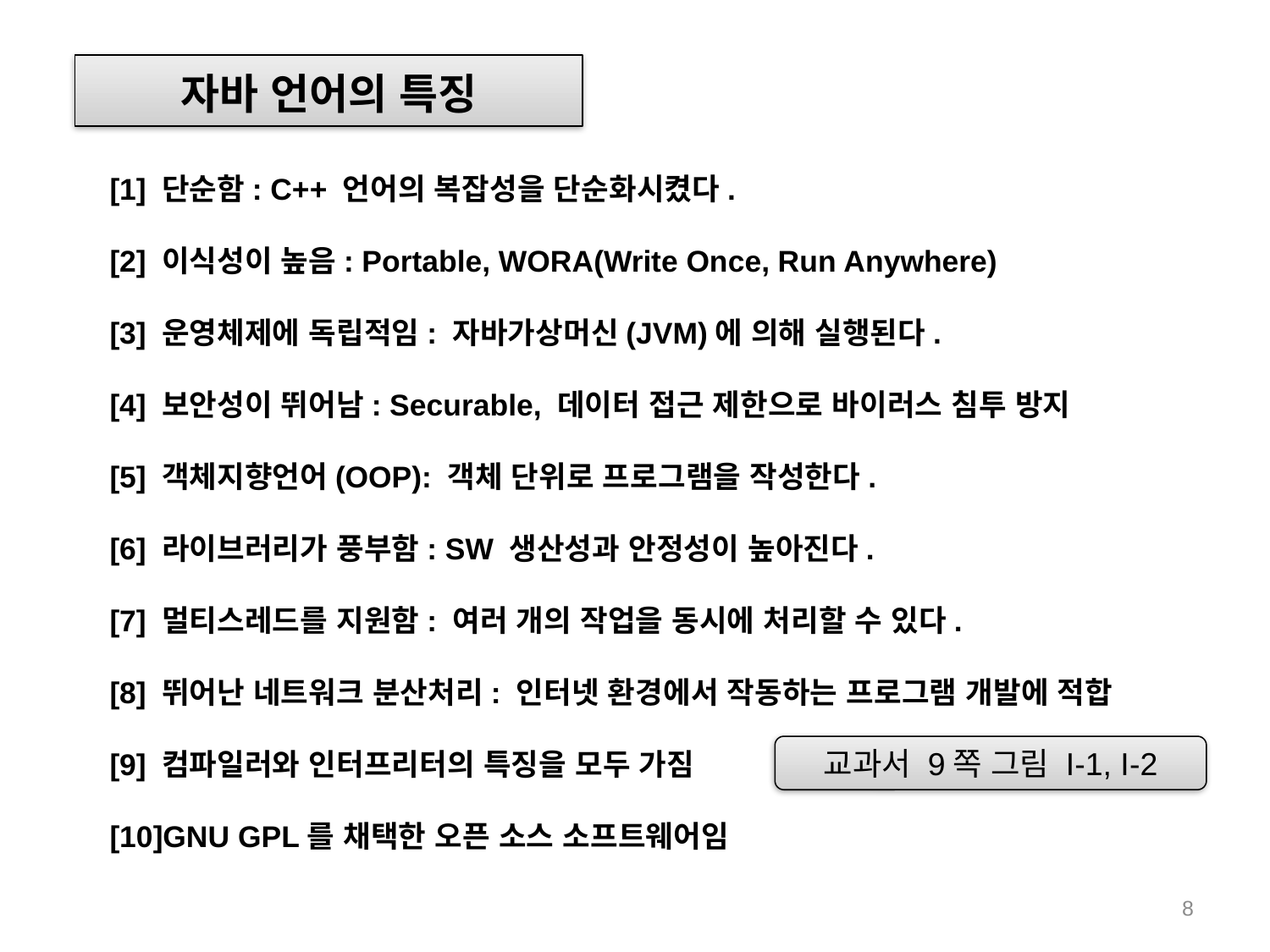

자바 언어의 특징
[1] 단순함: C++ 언어의 복잡성을 단순화시켰다.

[2] 이식성이 높음: Portable, WORA(Write Once, Run Anywhere)

[3] 운영체제에 독립적임: 자바가상머신(JVM)에 의해 실행된다.

[4] 보안성이 뛰어남: Securable, 데이터 접근 제한으로 바이러스 침투 방지

[5] 객체지향언어(OOP): 객체 단위로 프로그램을 작성한다.

[6] 라이브러리가 풍부함: SW 생산성과 안정성이 높아진다.

[7] 멀티스레드를 지원함: 여러 개의 작업을 동시에 처리할 수 있다.

[8] 뛰어난 네트워크 분산처리: 인터넷 환경에서 작동하는 프로그램 개발에 적합

[9] 컴파일러와 인터프리터의 특징을 모두 가짐

[10]GNU GPL를 채택한 오픈 소스 소프트웨어임
교과서 9쪽 그림 I-1, I-2
8